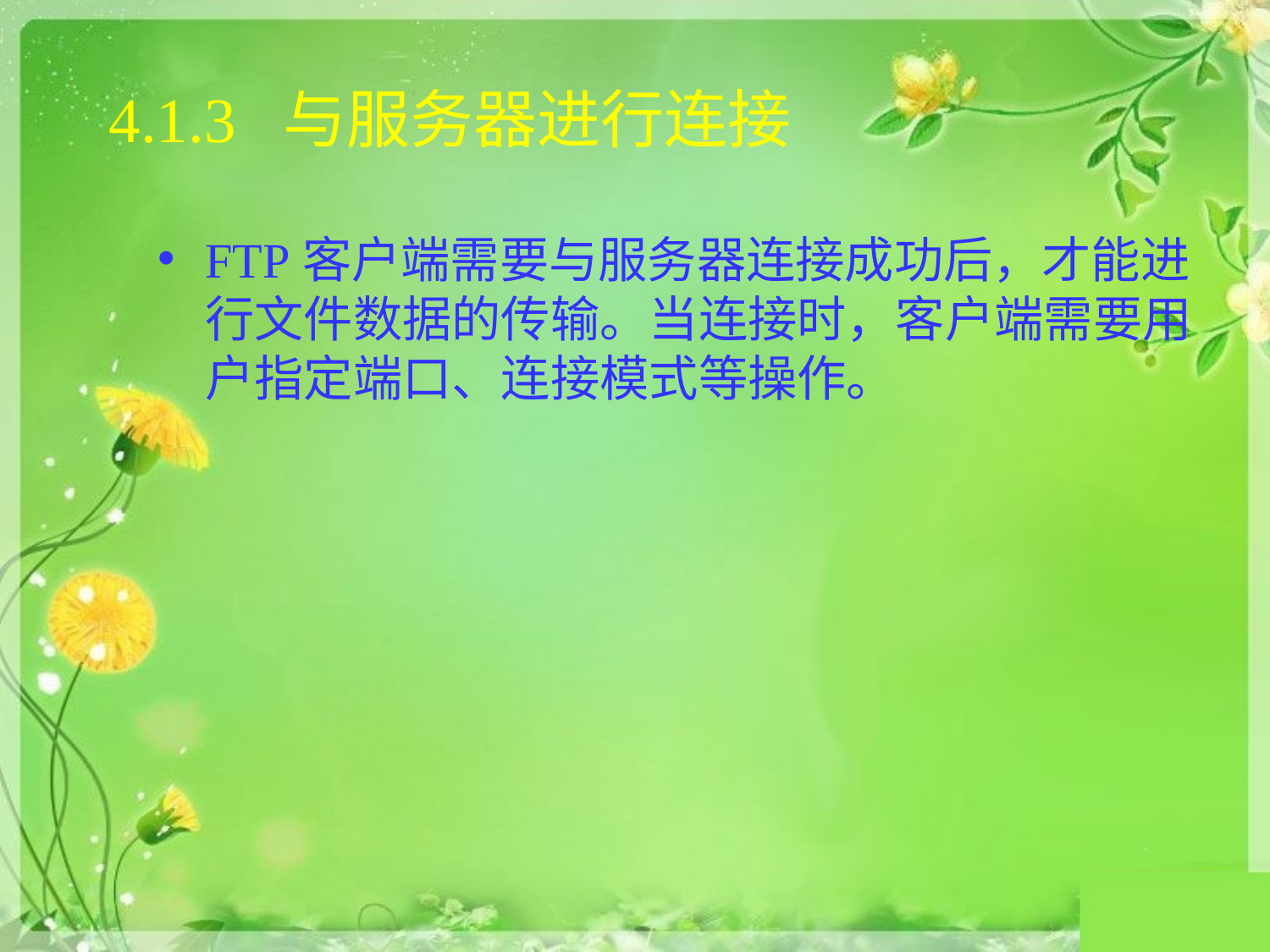

# 4.1.3  与服务器进行连接
FTP客户端需要与服务器连接成功后，才能进行文件数据的传输。当连接时，客户端需要用户指定端口、连接模式等操作。